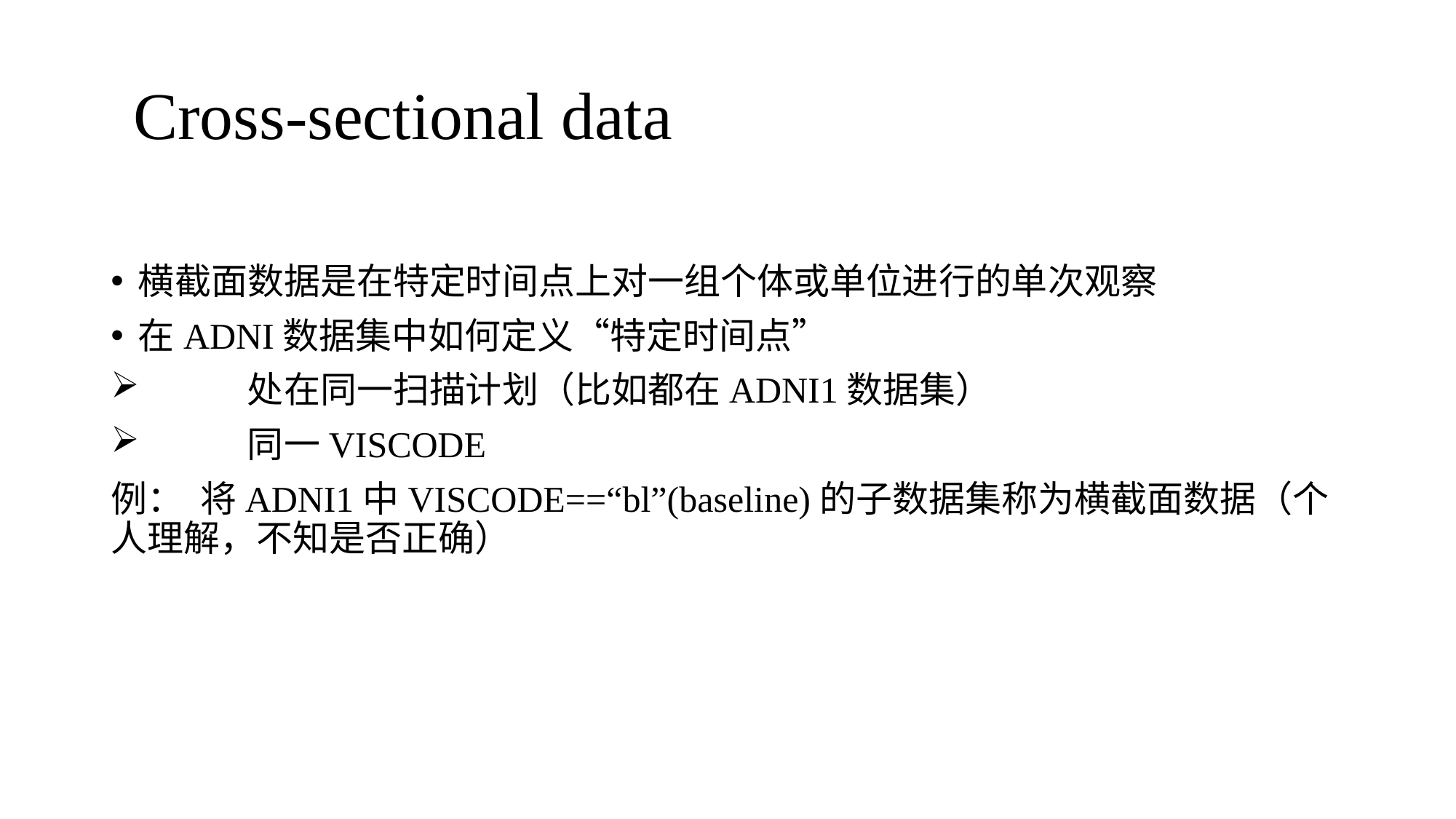

# Cross-sectional data
横截面数据是在特定时间点上对一组个体或单位进行的单次观察
在ADNI数据集中如何定义“特定时间点”
	处在同一扫描计划（比如都在ADNI1数据集）
 	同一VISCODE
例：  将ADNI1中VISCODE==“bl”(baseline)的子数据集称为横截面数据（个人理解，不知是否正确）